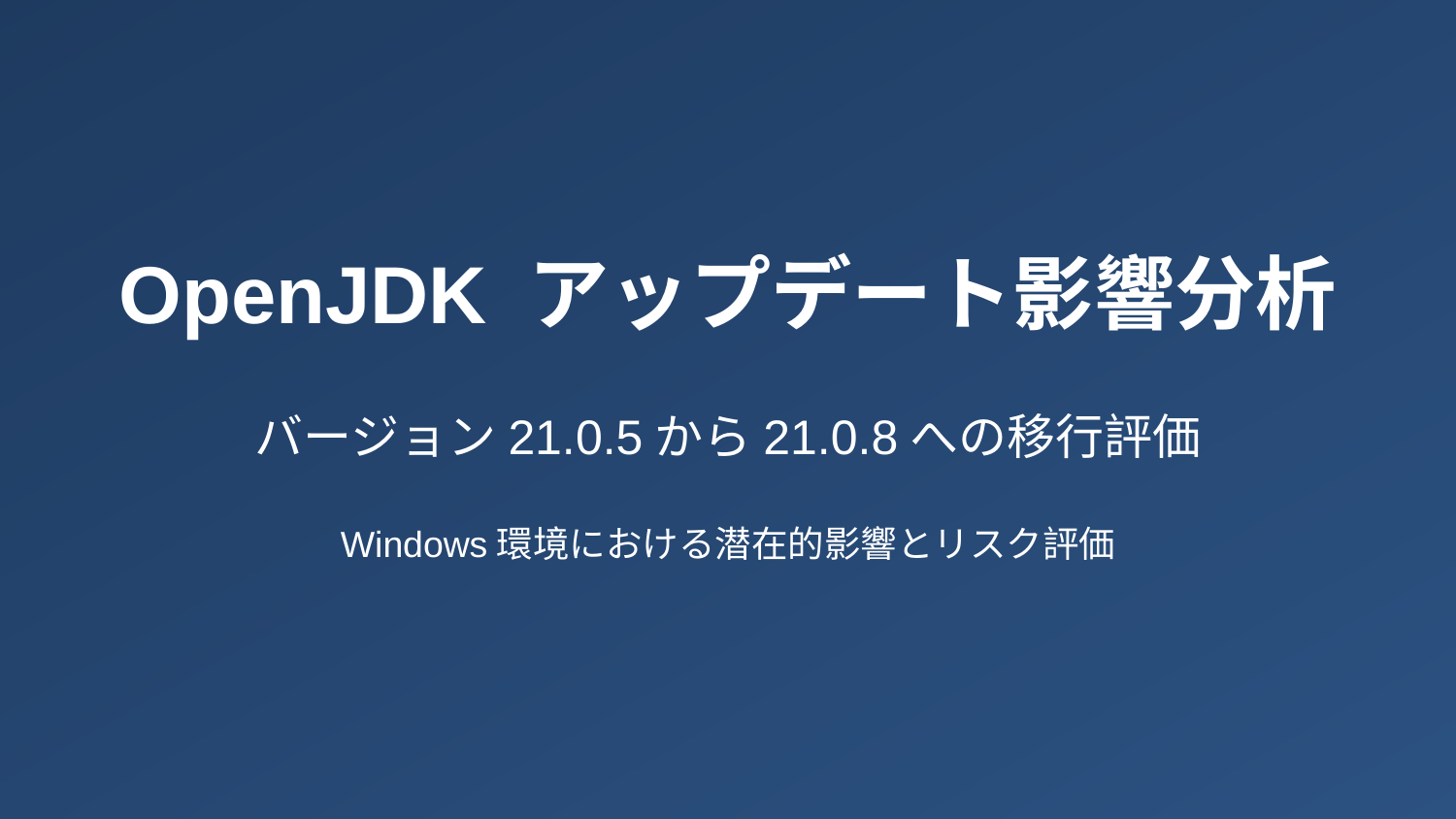

OpenJDK アップデート影響分析
バージョン21.0.5から21.0.8への移行評価
Windows環境における潜在的影響とリスク評価